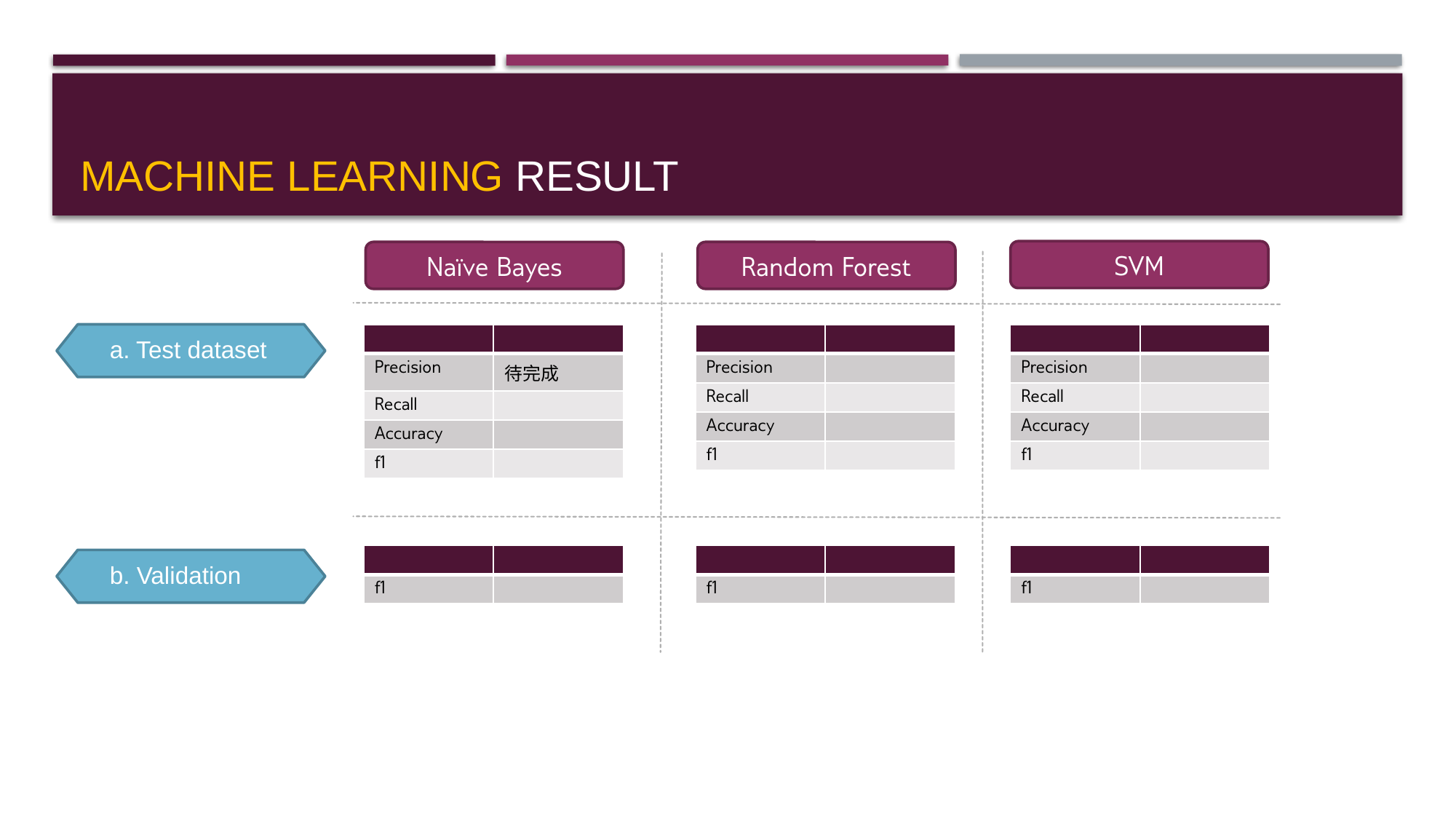

# Machine learning result
SVM
Naïve Bayes
Random Forest

a. Test dataset
|  |  |
| --- | --- |
| Precision | 待完成 |
| Recall |  |
| Accuracy |  |
| f1 |  |
|  |  |
| --- | --- |
| Precision |  |
| Recall |  |
| Accuracy |  |
| f1 |  |
|  |  |
| --- | --- |
| Precision |  |
| Recall |  |
| Accuracy |  |
| f1 |  |
|  |  |
| --- | --- |
| f1 |  |
|  |  |
| --- | --- |
| f1 |  |
|  |  |
| --- | --- |
| f1 |  |

b. Validation